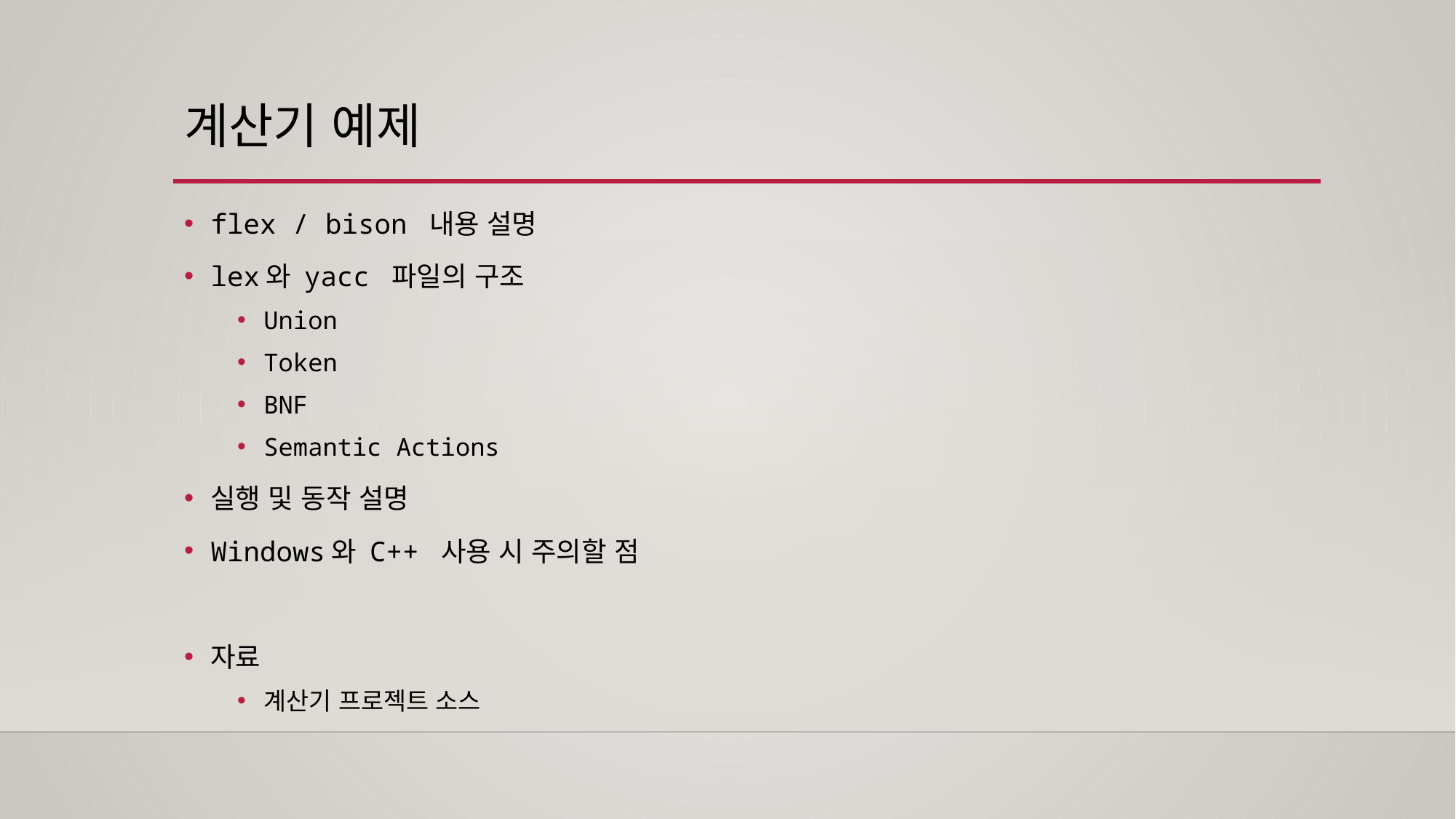

# 계산기 예제
flex / bison 내용 설명
lex와 yacc 파일의 구조
Union
Token
BNF
Semantic Actions
실행 및 동작 설명
Windows와 C++ 사용 시 주의할 점

자료
계산기 프로젝트 소스